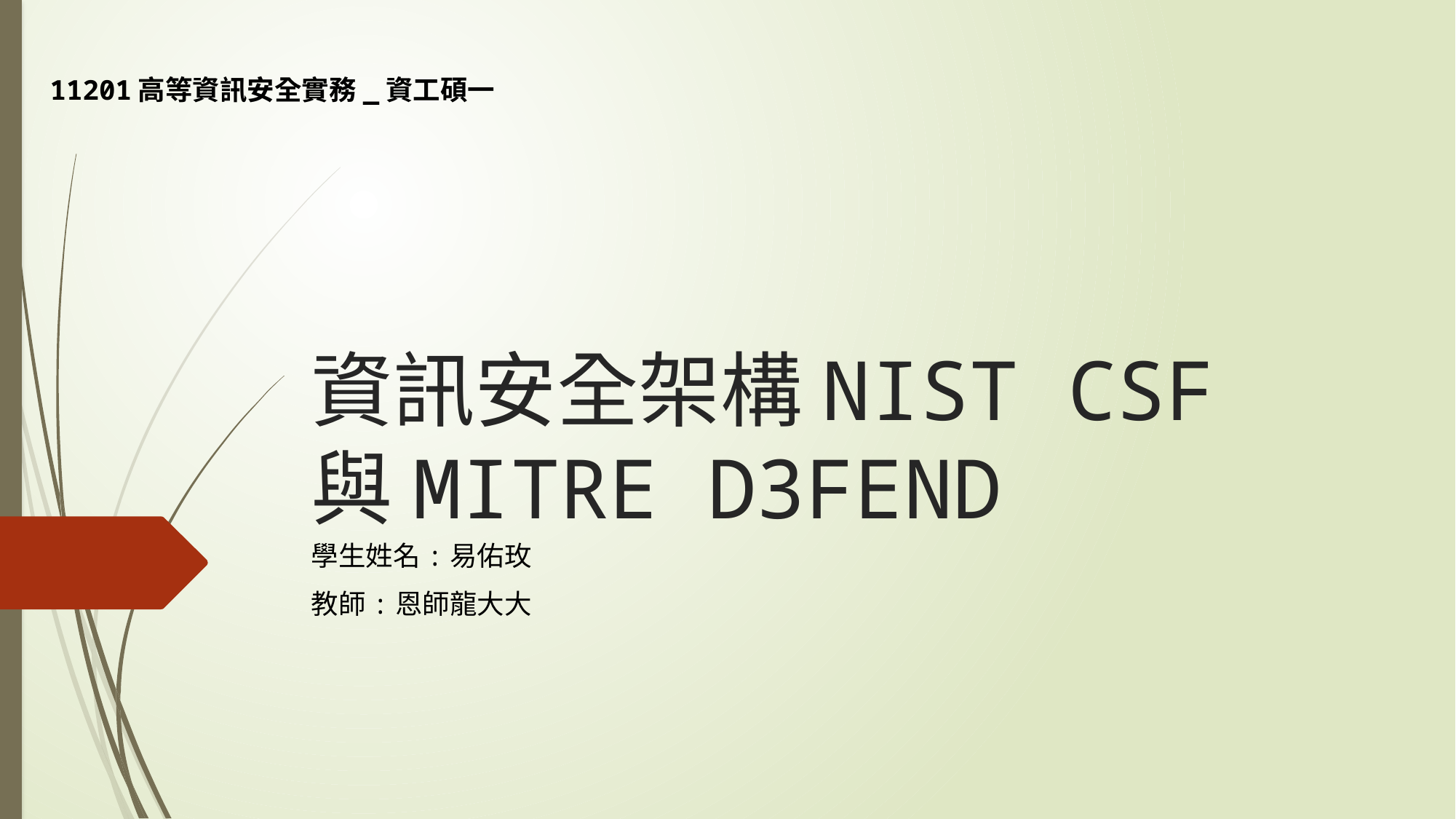

11201高等資訊安全實務_資工碩一
# 資訊安全架構NIST CSF 與MITRE D3FEND
學生姓名:易佑玫
教師:恩師龍大大